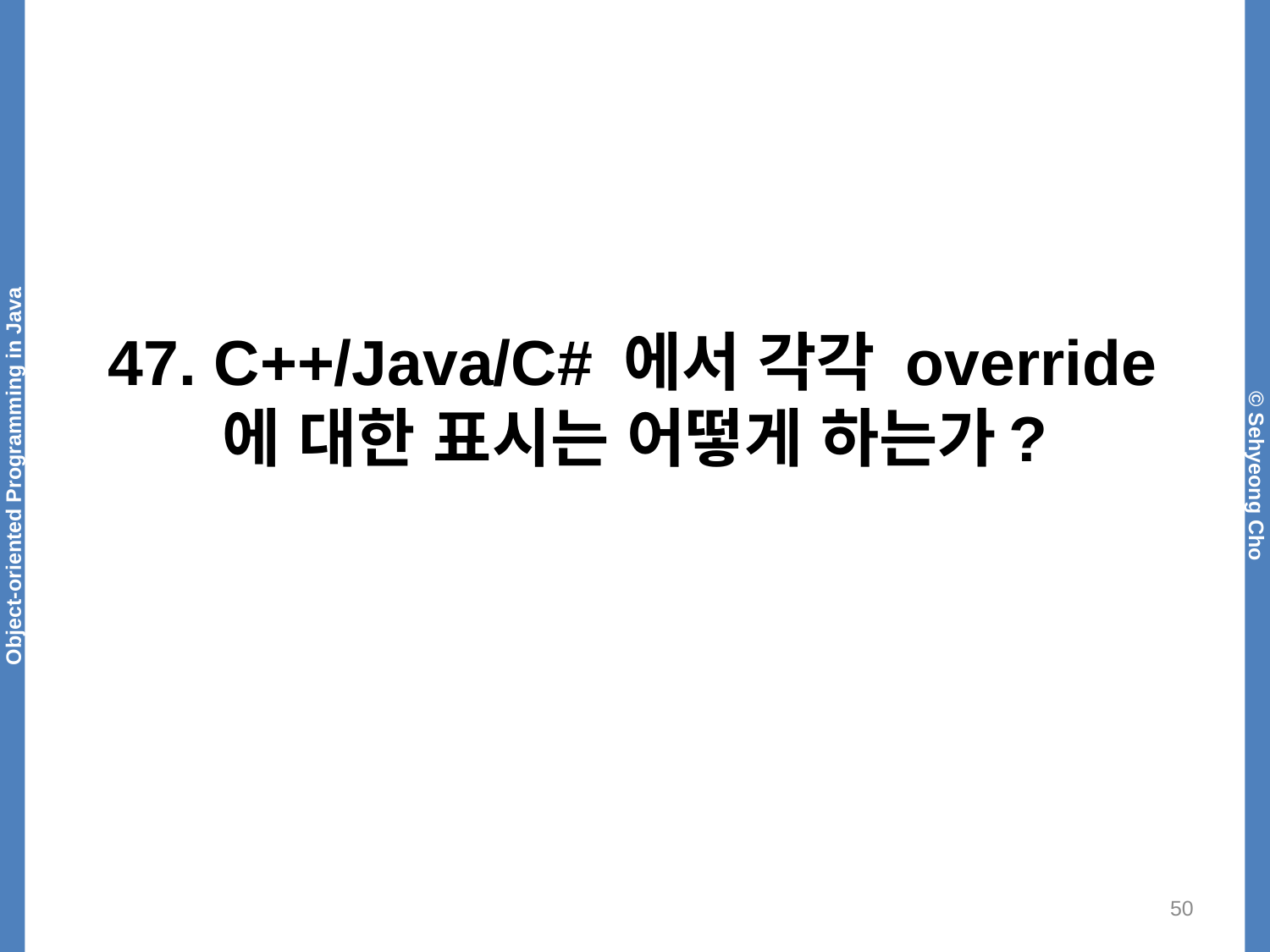

# 47. C++/Java/C# 에서 각각 override에 대한 표시는 어떻게 하는가?

50